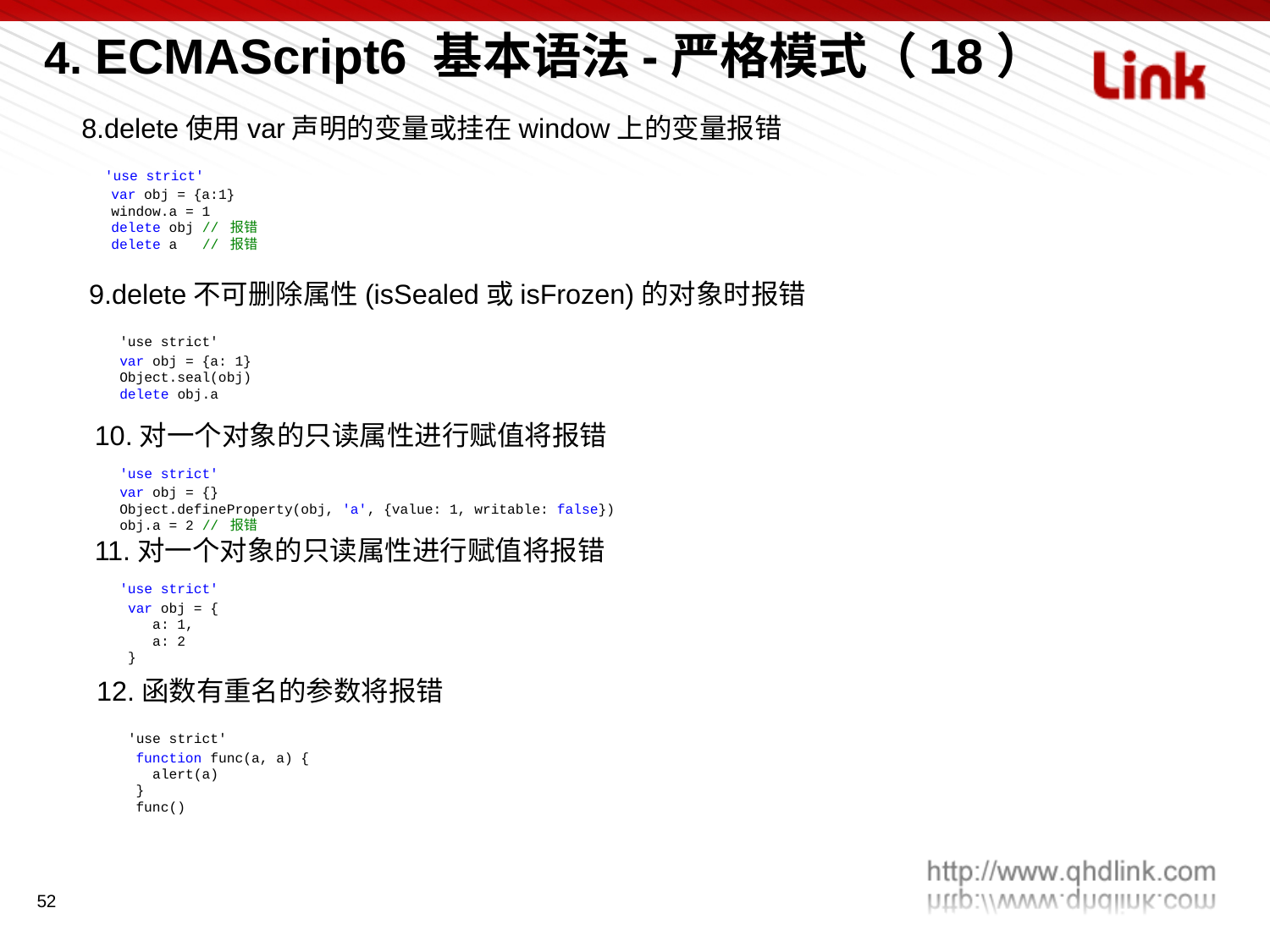

4. ECMAScript6 基本语法-严格模式（18）
        8.delete使用var声明的变量或挂在window上的变量报错
           'use strict'
           var obj = {a:1}
           window.a = 1
           delete obj // 报错
           delete a   // 报错

                  9.delete不可删除属性(isSealed或isFrozen)的对象时报错
             'use strict'
            var obj = {a: 1}
            Object.seal(obj)
            delete obj.a

         10.对一个对象的只读属性进行赋值将报错
             'use strict'
            var obj = {}
            Object.defineProperty(obj, 'a', {value: 1, writable: false})
            obj.a = 2 // 报错
         11.对一个对象的只读属性进行赋值将报错
             'use strict'
             var obj = {
                a: 1,
                a: 2
             }
          12.函数有重名的参数将报错
              'use strict'
              function func(a, a) {
                alert(a)
              }
              func()

52